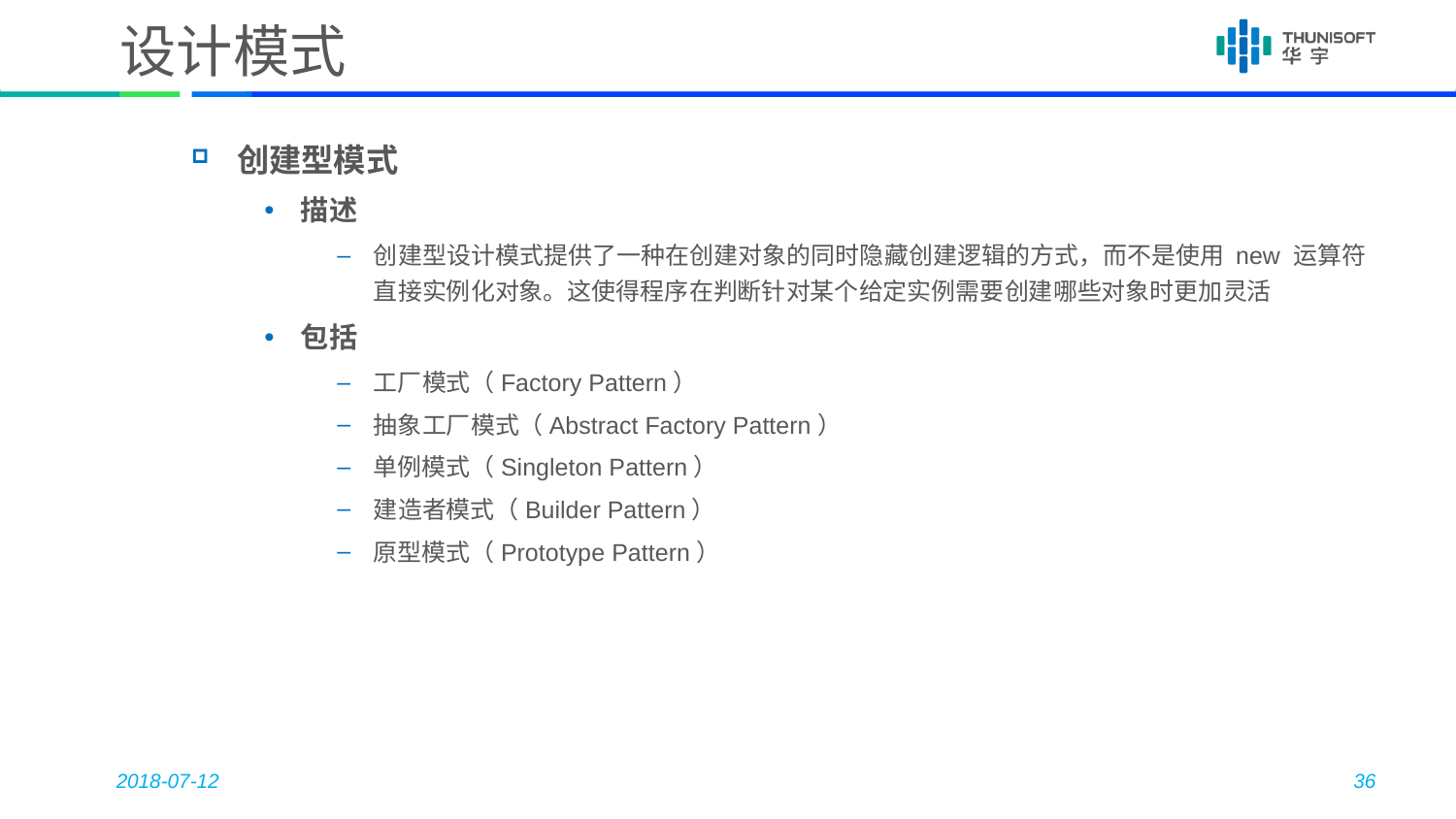

# 设计模式
创建型模式
描述
创建型设计模式提供了一种在创建对象的同时隐藏创建逻辑的方式，而不是使用 new 运算符直接实例化对象。这使得程序在判断针对某个给定实例需要创建哪些对象时更加灵活
包括
工厂模式（Factory Pattern）
抽象工厂模式（Abstract Factory Pattern）
单例模式（Singleton Pattern）
建造者模式（Builder Pattern）
原型模式（Prototype Pattern）
2018-07-12
36